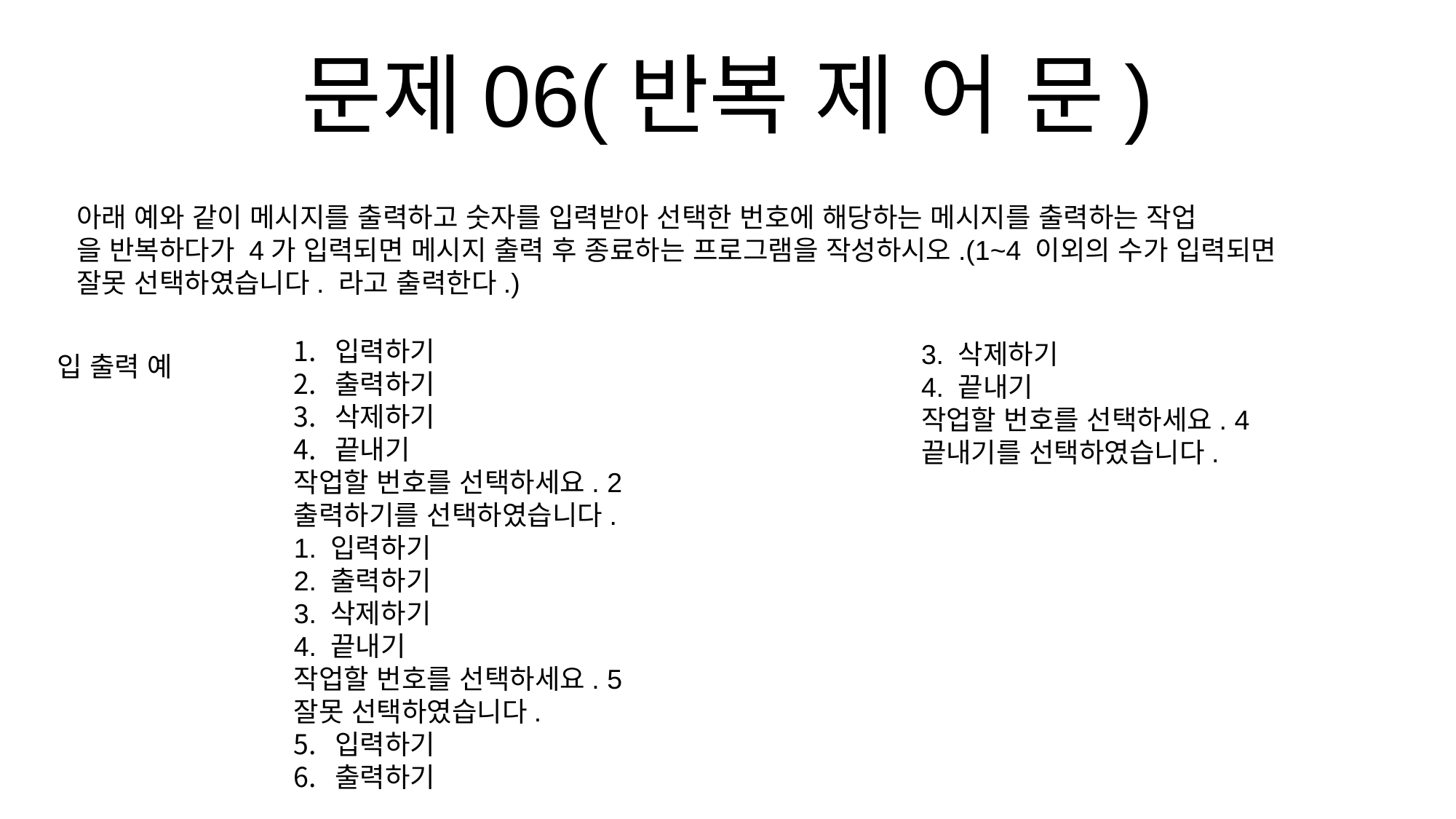

문제06(반복 제 어 문)
아래 예와 같이 메시지를 출력하고 숫자를 입력받아 선택한 번호에 해당하는 메시지를 출력하는 작업
을 반복하다가 4가 입력되면 메시지 출력 후 종료하는 프로그램을 작성하시오.(1~4 이외의 수가 입력되면
잘못 선택하였습니다. 라고 출력한다.)
입력하기
출력하기
삭제하기
끝내기
작업할 번호를 선택하세요. 2
출력하기를 선택하였습니다.
1. 입력하기
2. 출력하기
3. 삭제하기
4. 끝내기
작업할 번호를 선택하세요. 5
잘못 선택하였습니다.
입력하기
출력하기
3. 삭제하기
4. 끝내기
작업할 번호를 선택하세요. 4
끝내기를 선택하였습니다.
입 출력 예